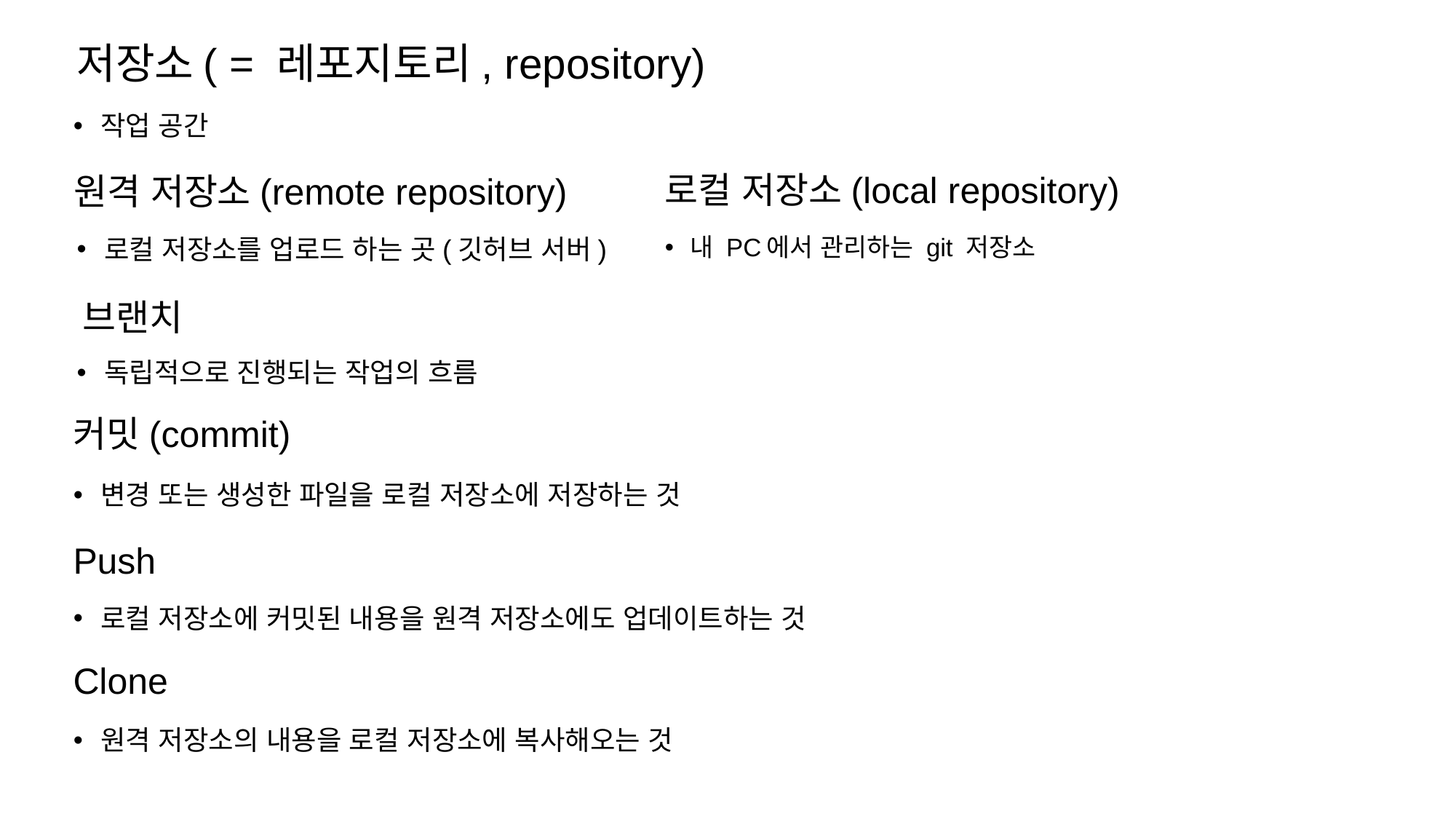

저장소( = 레포지토리, repository)
작업 공간
로컬 저장소(local repository)
# 원격 저장소(remote repository)
내 PC에서 관리하는 git 저장소
로컬 저장소를 업로드 하는 곳(깃허브 서버)
 브랜치
독립적으로 진행되는 작업의 흐름
커밋(commit)
변경 또는 생성한 파일을 로컬 저장소에 저장하는 것
Push
로컬 저장소에 커밋된 내용을 원격 저장소에도 업데이트하는 것
Clone
원격 저장소의 내용을 로컬 저장소에 복사해오는 것